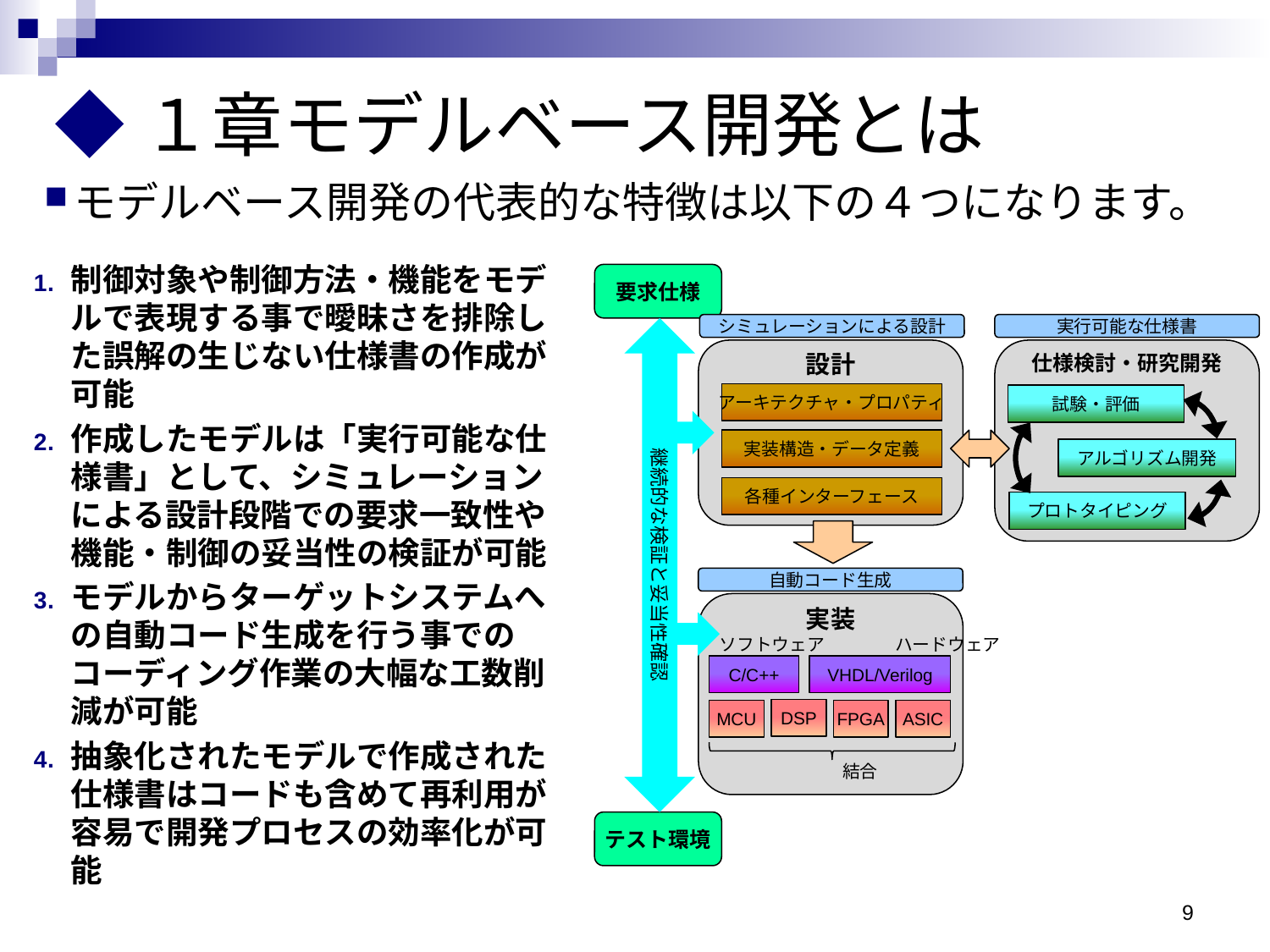

◆１章モデルベース開発とは
モデルベース開発の代表的な特徴は以下の４つになります。
制御対象や制御方法・機能をモデルで表現する事で曖昧さを排除した誤解の生じない仕様書の作成が可能
作成したモデルは「実行可能な仕様書」として、シミュレーションによる設計段階での要求一致性や機能・制御の妥当性の検証が可能
モデルからターゲットシステムへの自動コード生成を行う事でのコーディング作業の大幅な工数削減が可能
抽象化されたモデルで作成された仕様書はコードも含めて再利用が容易で開発プロセスの効率化が可能
要求仕様
実行可能な仕様書
シミュレーションによる設計
設計
アーキテクチャ・プロパティ
実装構造・データ定義
各種インターフェース
仕様検討・研究開発
試験・評価

アルゴリズム開発

プロトタイピング

継続的な検証と妥当性確認
自動コード生成
実装
ソフトウェア　　　　ハードウェア

結合

C/C++
VHDL/Verilog
DSP
MCU
FPGA
ASIC

テスト環境
9